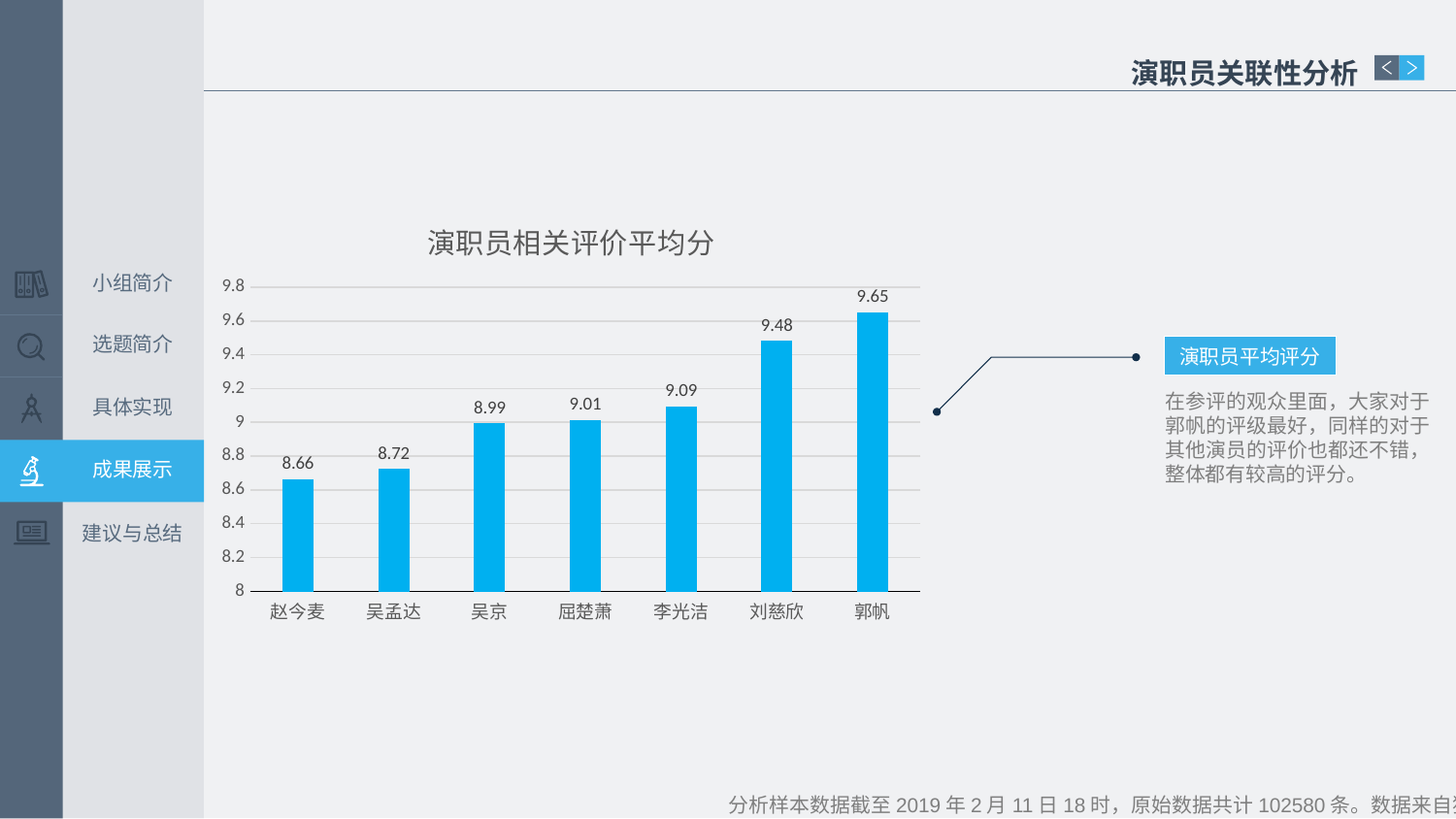

演职员关联性分析

### Chart: 演职员相关评价平均分

| Category | 相关评价平均分 |
|---|---|
| 赵今麦 | 8.66 |
| 吴孟达 | 8.72 |
| 吴京 | 8.99 |
| 屈楚萧 | 9.01 |
| 李光洁 | 9.09 |
| 刘慈欣 | 9.48 |
| 郭帆 | 9.65 |
小组简介

选题简介

演职员平均评分

在参评的观众里面，大家对于郭帆的评级最好，同样的对于其他演员的评价也都还不错，整体都有较高的评分。
具体实现

成果展示

建议与总结

分析样本数据截至2019年2月11日18时，原始数据共计102580条。数据来自猫眼。